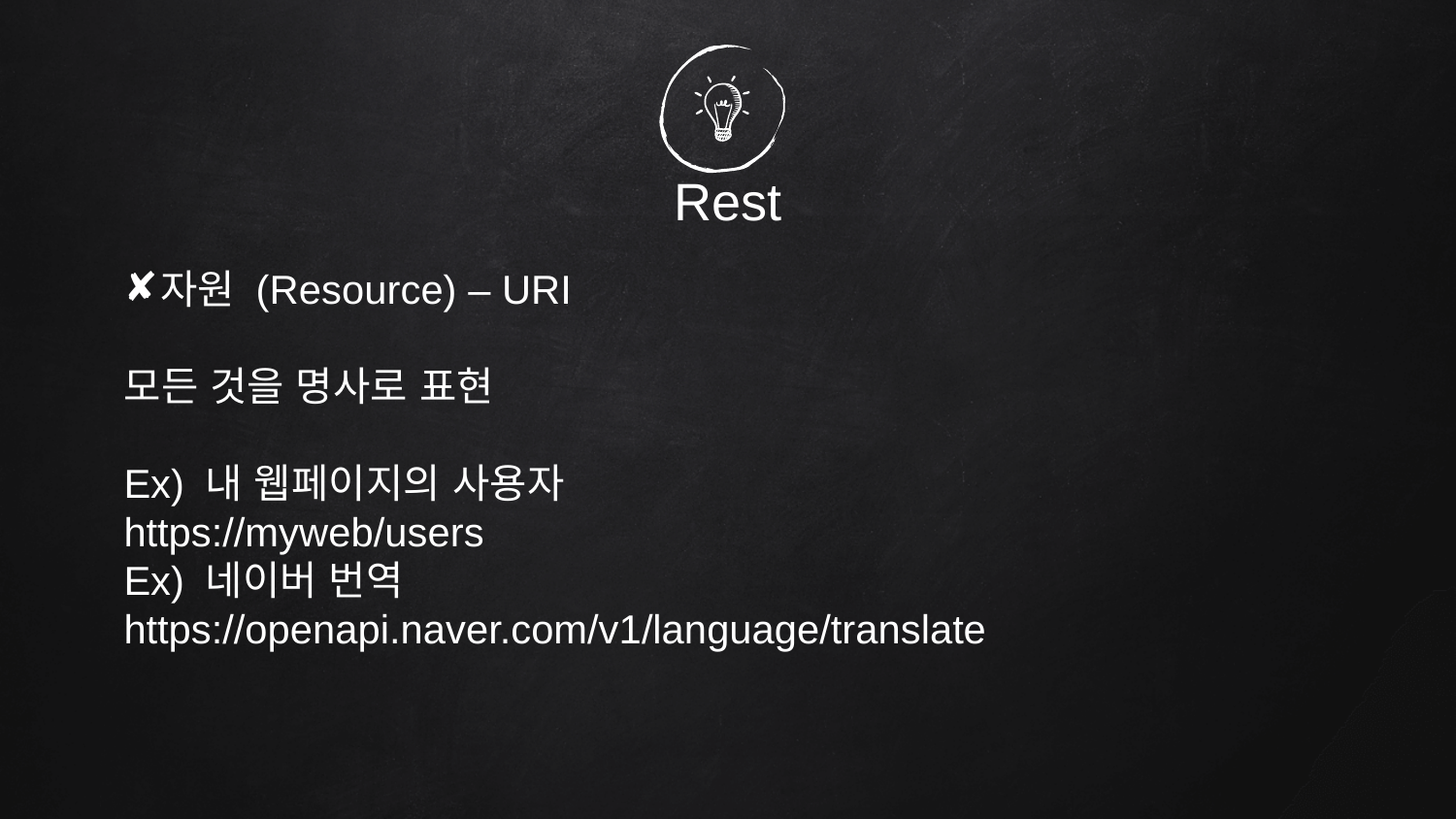

# Rest
자원 (Resource) – URI

모든 것을 명사로 표현

Ex) 내 웹페이지의 사용자
https://myweb/users
Ex) 네이버 번역
https://openapi.naver.com/v1/language/translate